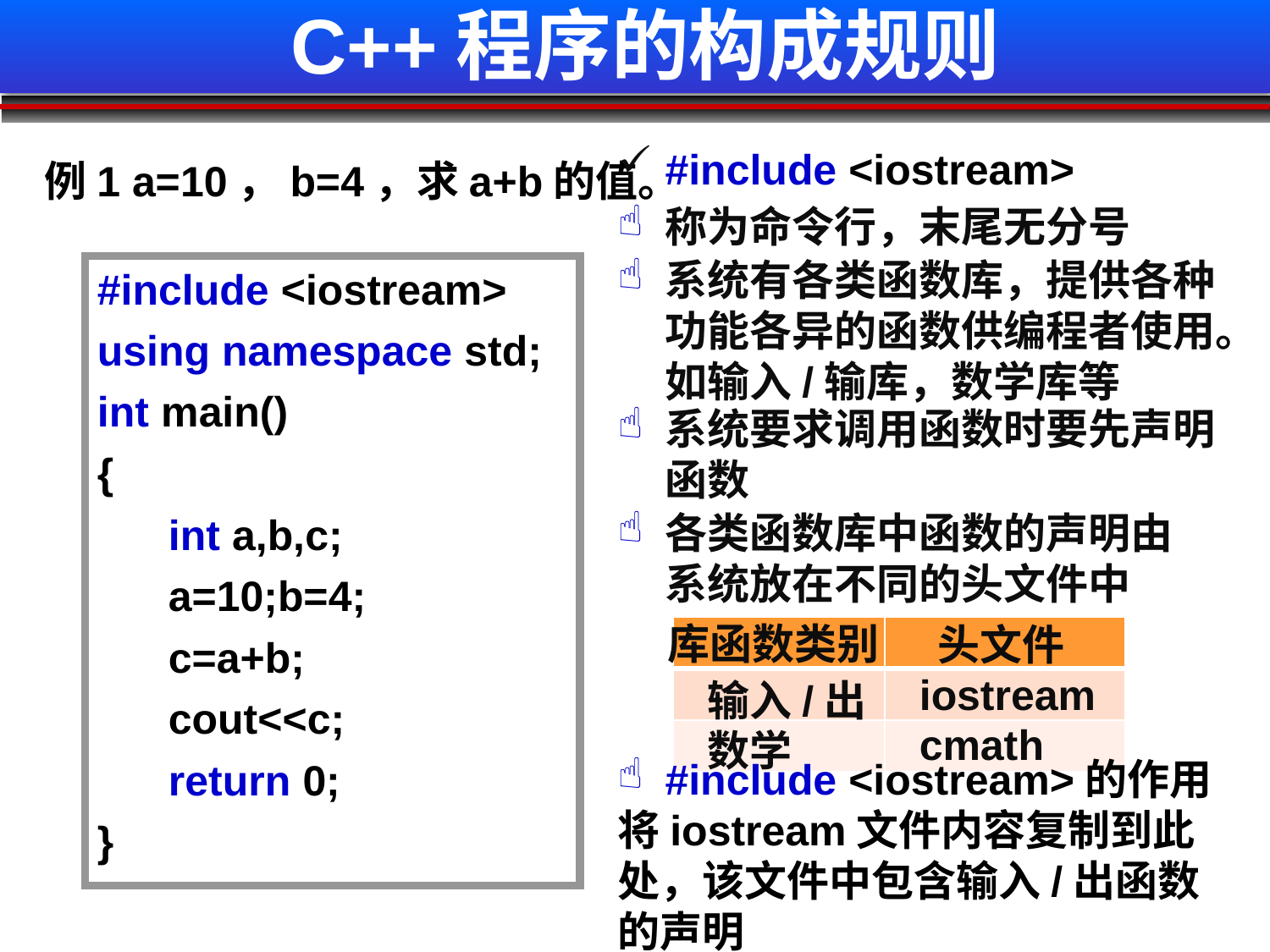

# C++程序的构成规则

#include <iostream>
例1 a=10，b=4，求a+b的值。
称为命令行，末尾无分号
系统有各类函数库，提供各种功能各异的函数供编程者使用。如输入/输库，数学库等
#include <iostream>
using namespace std;
int main()
{
      int a,b,c;
      a=10;b=4;
      c=a+b;
      cout<<c;
      return 0;
}
系统要求调用函数时要先声明函数
各类函数库中函数的声明由系统放在不同的头文件中
库函数类别
头文件
|  |  |
| --- | --- |
|  |  |
|  |  |
iostream
输入/出
cmath
数学
#include <iostream>的作用
将iostream文件内容复制到此处，该文件中包含输入/出函数的声明